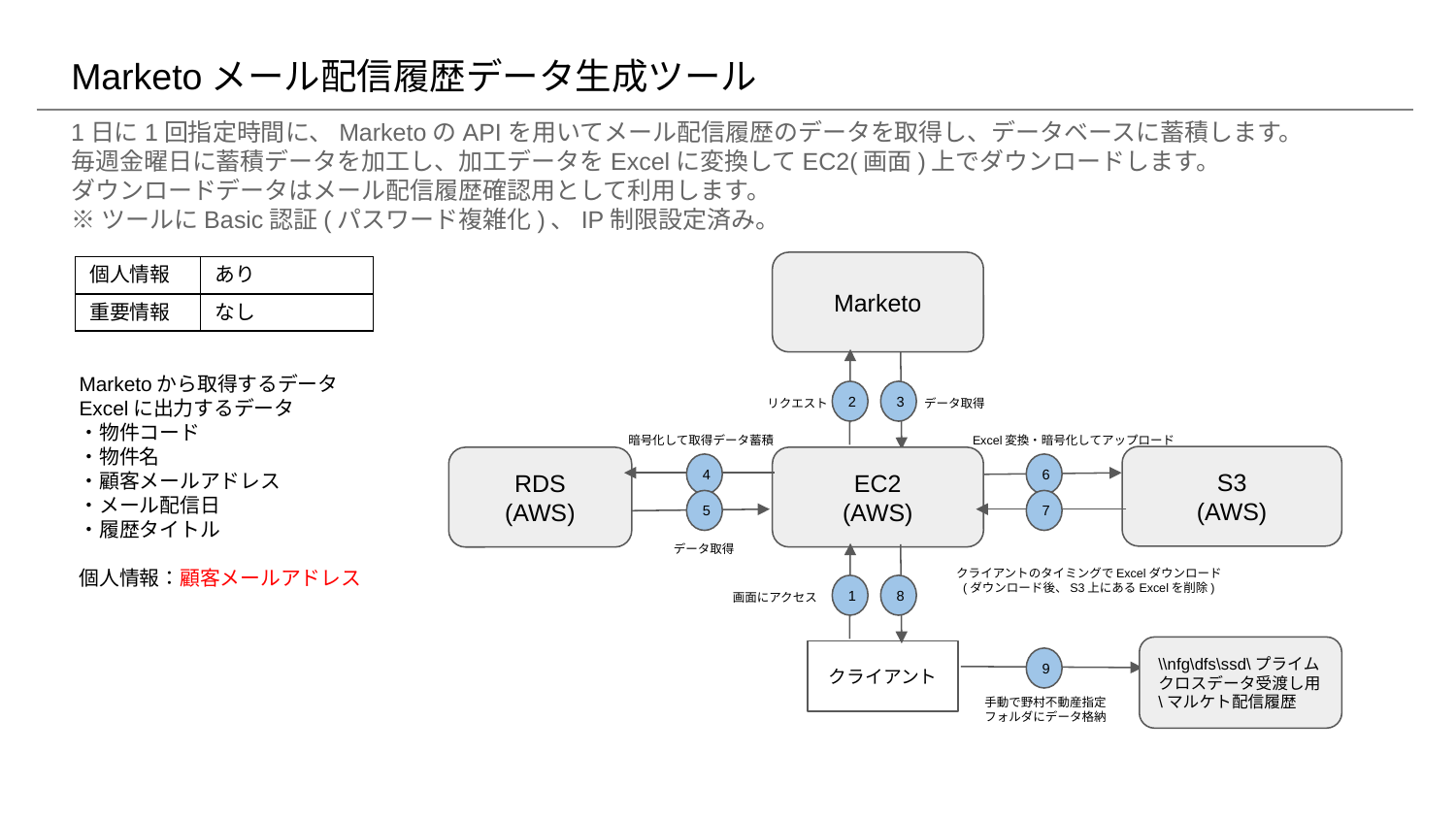

# Marketoメール配信履歴データ生成ツール
1日に1回指定時間に、MarketoのAPIを用いてメール配信履歴のデータを取得し、データベースに蓄積します。
毎週金曜日に蓄積データを加工し、加工データをExcelに変換してEC2(画面)上でダウンロードします。
ダウンロードデータはメール配信履歴確認用として利用します。
※ツールにBasic認証(パスワード複雑化)、IP制限設定済み。
Marketo
| 個人情報 | あり |
| --- | --- |
| 重要情報 | なし |
Marketoから取得するデータ
Excelに出力するデータ
・物件コード
・物件名
・顧客メールアドレス
・メール配信日
・履歴タイトル

個人情報：顧客メールアドレス
2
3
リクエスト
データ取得
暗号化して取得データ蓄積
Excel変換・暗号化してアップロード
S3
(AWS)
EC2
(AWS)
RDS
(AWS)
4
6
5
7
データ取得
クライアントのタイミングでExcelダウンロード
(ダウンロード後、S3上にあるExcelを削除)
1
8
画面にアクセス
\\nfg\dfs\ssd\プライムクロスデータ受渡し用\マルケト配信履歴
クライアント
9
手動で野村不動産指定フォルダにデータ格納